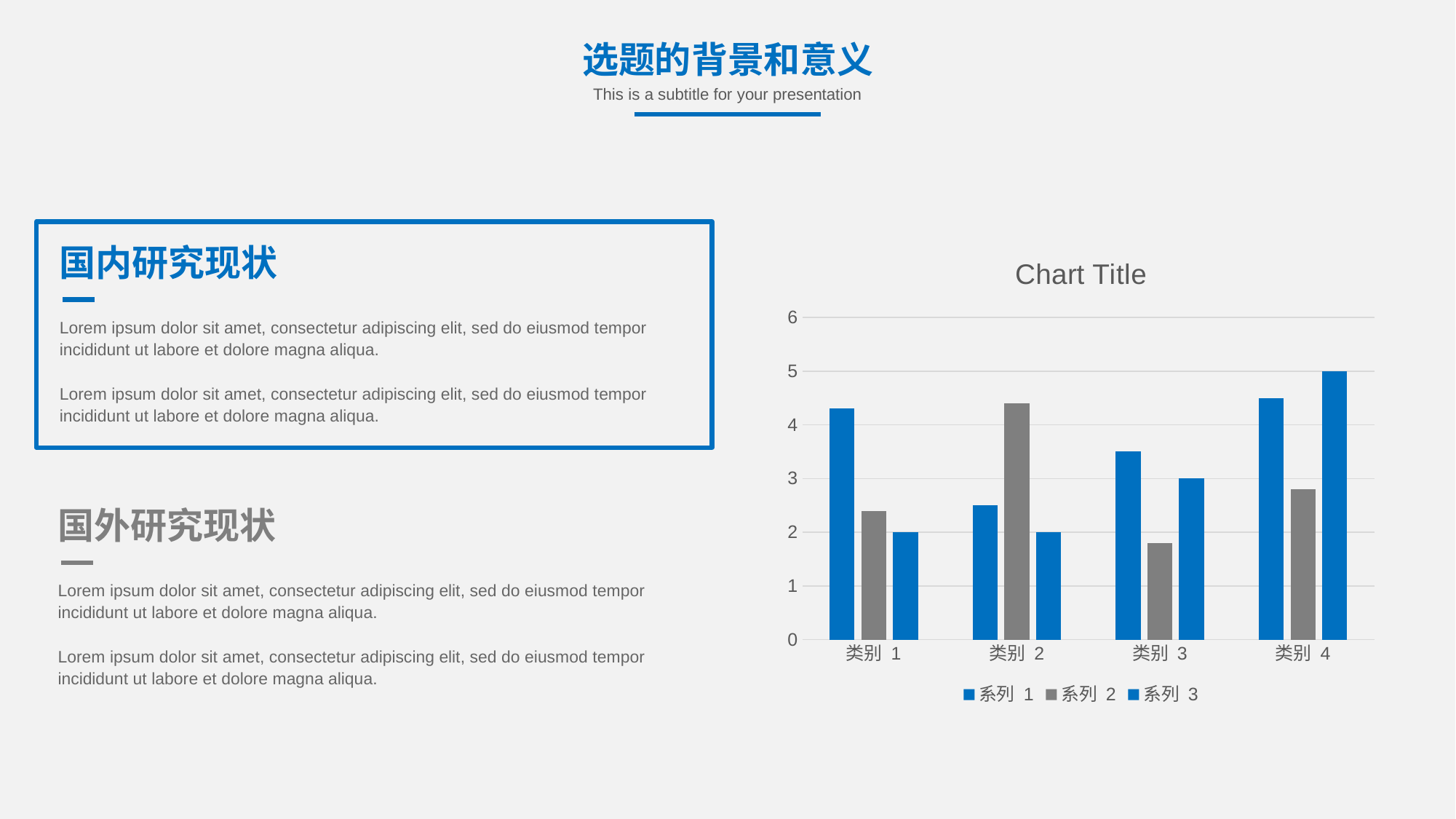

选题的背景和意义
This is a subtitle for your presentation

国内研究现状

### Chart:

| Category | 系列 1 | 系列 2 | 系列 3 |
|---|---|---|---|
| 类别 1 | 4.3 | 2.4 | 2.0 |
| 类别 2 | 2.5 | 4.4 | 2.0 |
| 类别 3 | 3.5 | 1.8 | 3.0 |
| 类别 4 | 4.5 | 2.8 | 5.0 |
Lorem ipsum dolor sit amet, consectetur adipiscing elit, sed do eiusmod tempor incididunt ut labore et dolore magna aliqua.

Lorem ipsum dolor sit amet, consectetur adipiscing elit, sed do eiusmod tempor incididunt ut labore et dolore magna aliqua.
国外研究现状
Lorem ipsum dolor sit amet, consectetur adipiscing elit, sed do eiusmod tempor incididunt ut labore et dolore magna aliqua.

Lorem ipsum dolor sit amet, consectetur adipiscing elit, sed do eiusmod tempor incididunt ut labore et dolore magna aliqua.